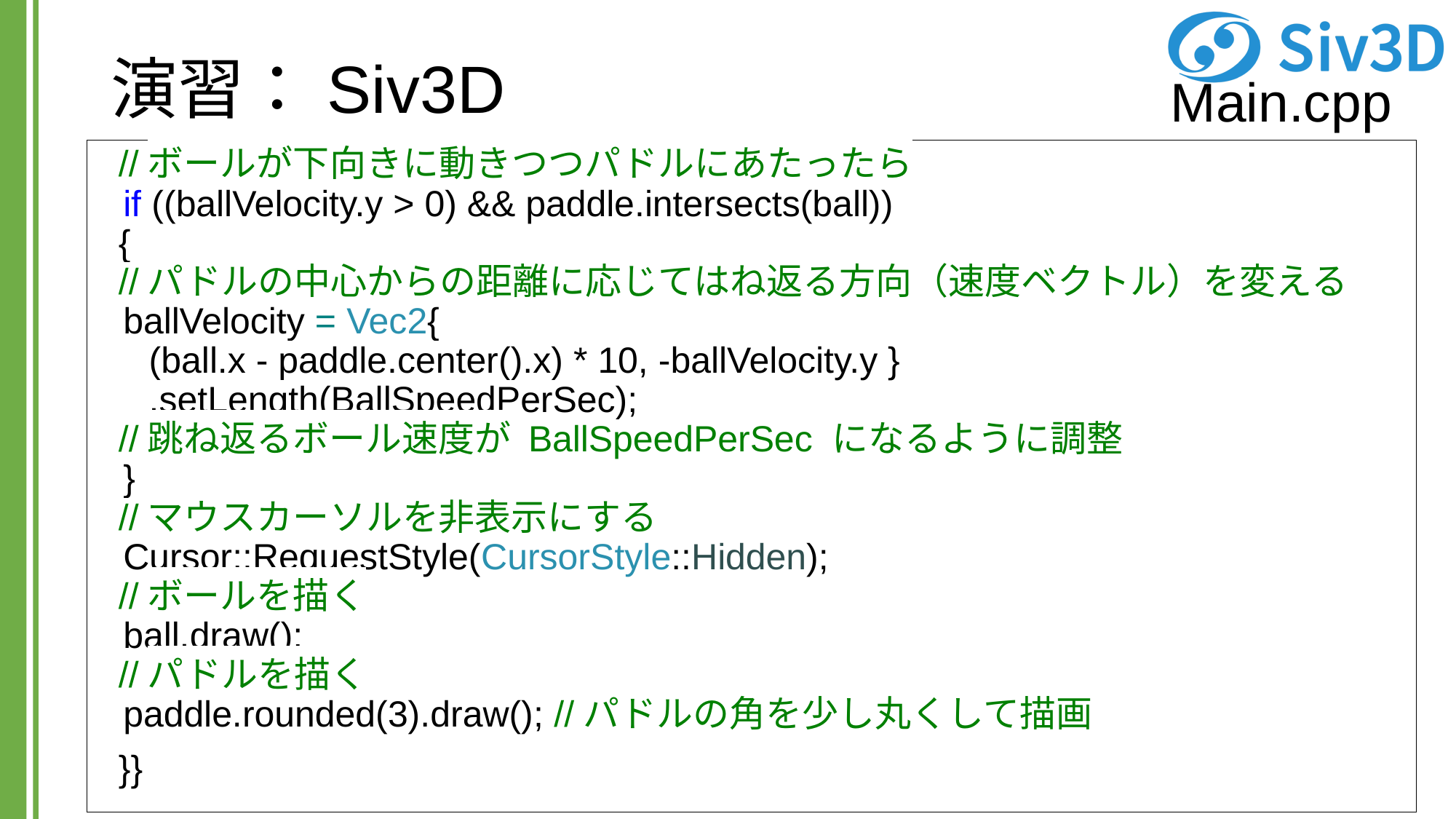

# 演習：Siv3D
Main.cpp
  //ボールが下向きに動きつつパドルにあたったら
  if ((ballVelocity.y > 0) && paddle.intersects(ball))
  {
  //パドルの中心からの距離に応じてはね返る方向（速度ベクトル）を変える
  ballVelocity = Vec2{
     (ball.x - paddle.center().x) * 10, -ballVelocity.y }
     .setLength(BallSpeedPerSec);
  //跳ね返るボール速度が BallSpeedPerSec になるように調整
  }
  //マウスカーソルを非表示にする
  Cursor::RequestStyle(CursorStyle::Hidden);
  //ボールを描く
  ball.draw();
  //パドルを描く
  paddle.rounded(3).draw(); //パドルの角を少し丸くして描画
  }}